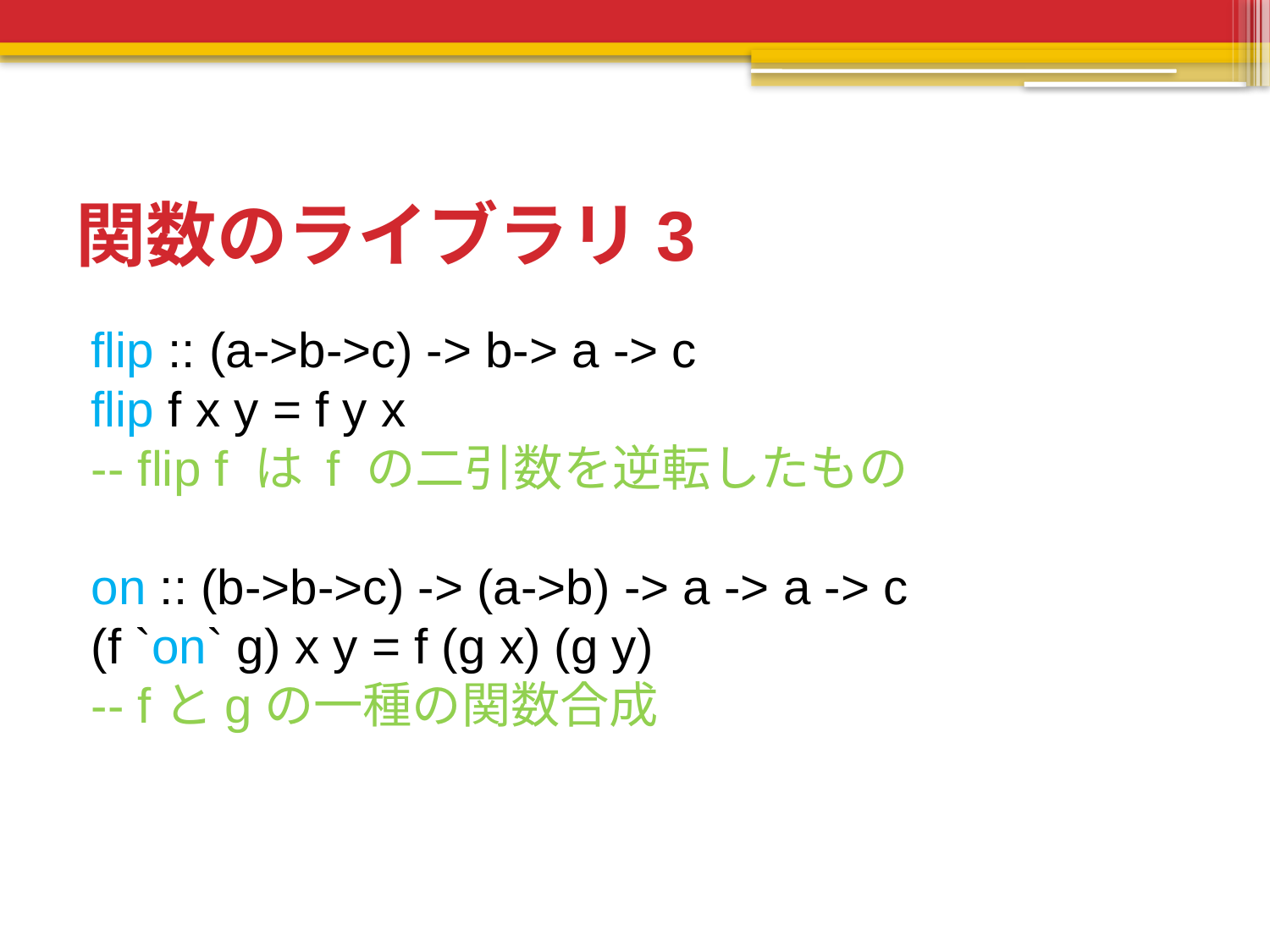

# 関数のライブラリ3
flip :: (a->b->c) -> b-> a -> c
flip f x y = f y x
-- flip f は f の二引数を逆転したもの
on :: (b->b->c) -> (a->b) -> a -> a -> c
(f `on` g) x y = f (g x) (g y)
-- fとgの一種の関数合成